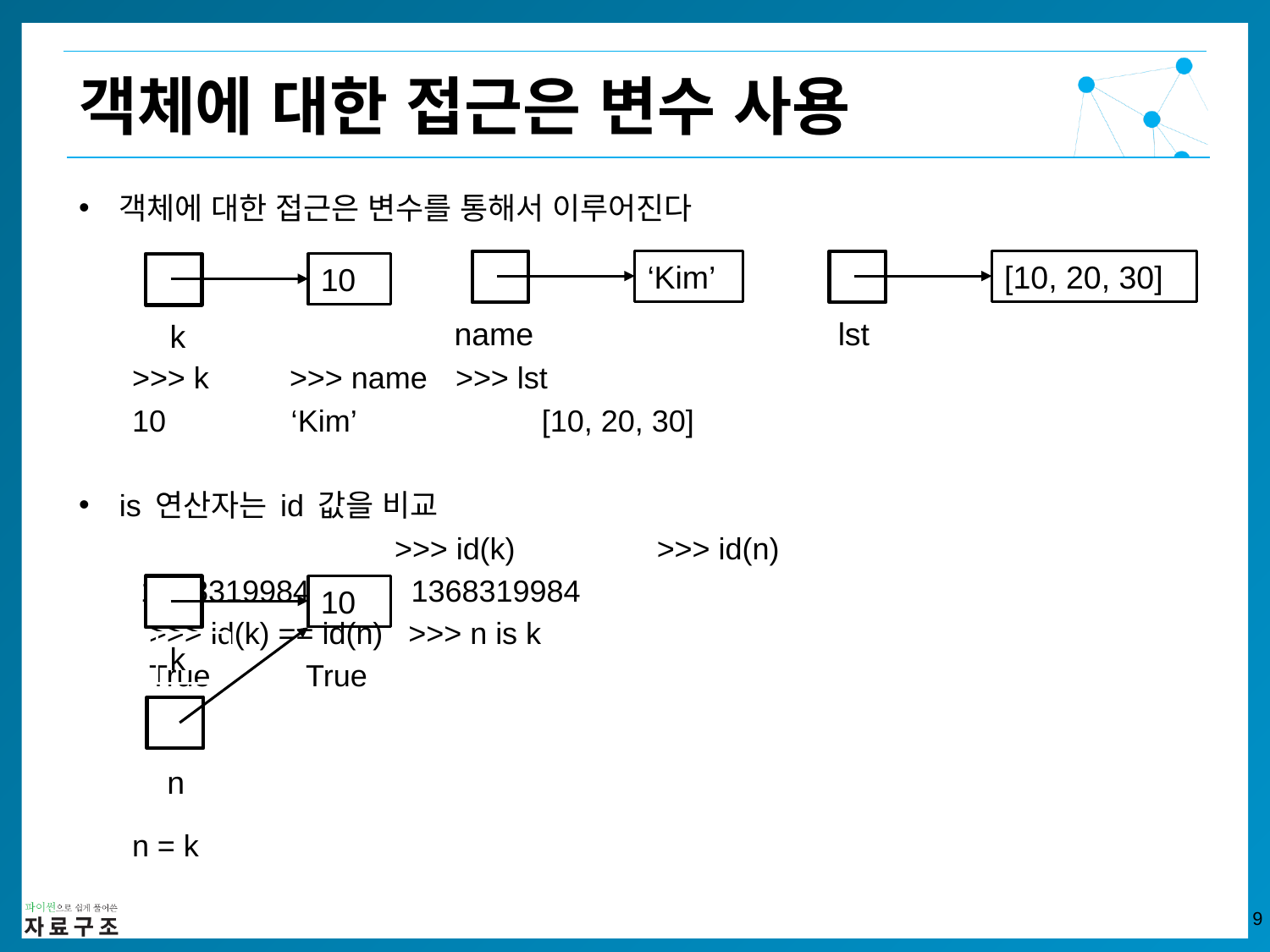

객체에 대한 접근은 변수 사용
객체에 대한 접근은 변수를 통해서 이루어진다

     >>> k		  >>> name		>>> lst
     10		             ‘Kim’                      [10, 20, 30]

is 연산자는 id 값을 비교
                                    >>> id(k)	             >>> id(n)
			      1368319984            1368319984
			       >>> id(k) == id(n)   >>> n is k
			       True		    True

     n = k

‘Kim’
name

[10, 20, 30]
   lst

10
k

10
k

n